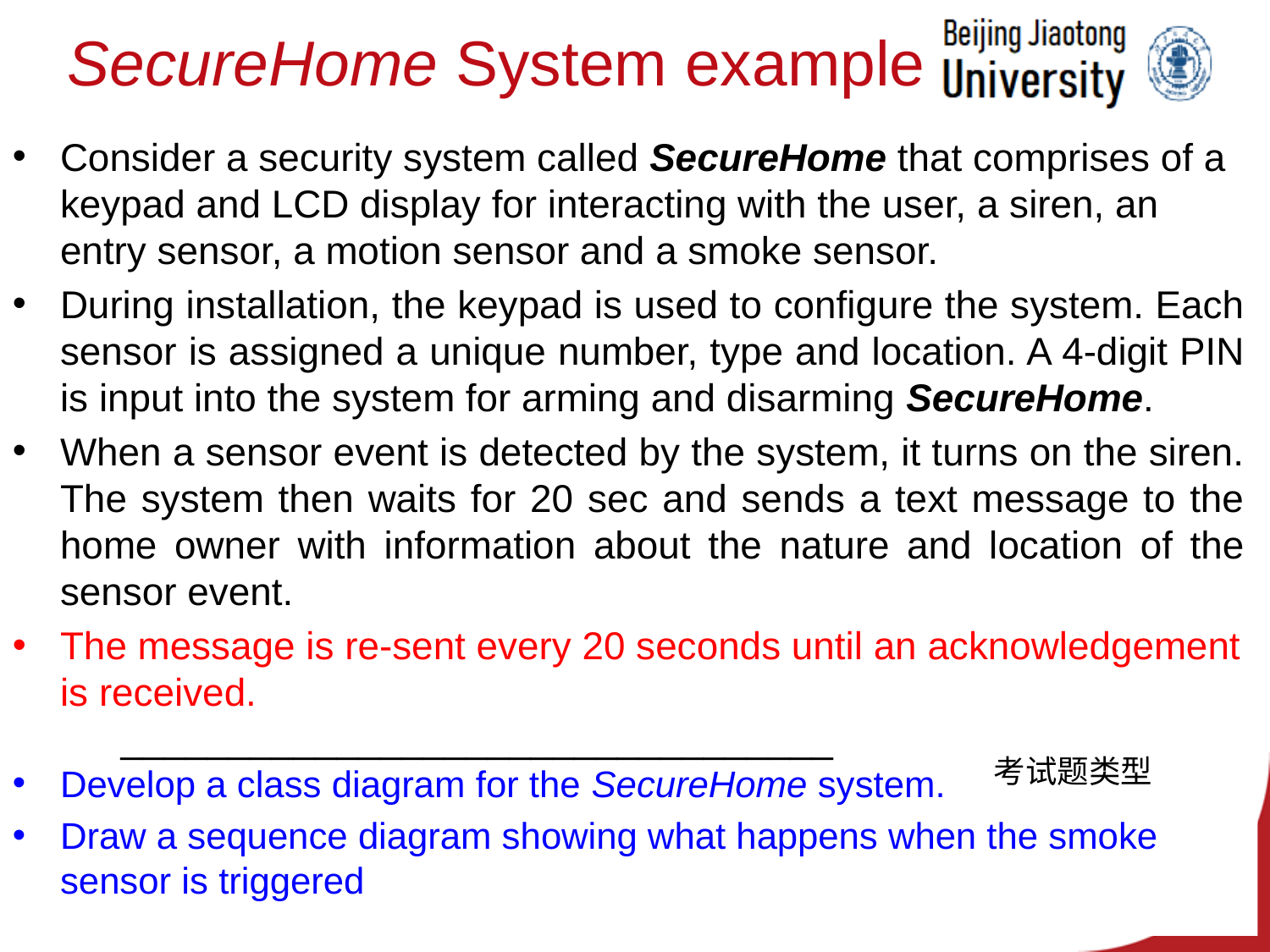

# SecureHome System example
Consider a security system called SecureHome that comprises of a keypad and LCD display for interacting with the user, a siren, an entry sensor, a motion sensor and a smoke sensor.
During installation, the keypad is used to configure the system. Each sensor is assigned a unique number, type and location. A 4-digit PIN is input into the system for arming and disarming SecureHome.
When a sensor event is detected by the system, it turns on the siren. The system then waits for 20 sec and sends a text message to the home owner with information about the nature and location of the sensor event.
The message is re-sent every 20 seconds until an acknowledgement is received.
_________________________________
Develop a class diagram for the SecureHome system.
Draw a sequence diagram showing what happens when the smoke sensor is triggered

考试题类型